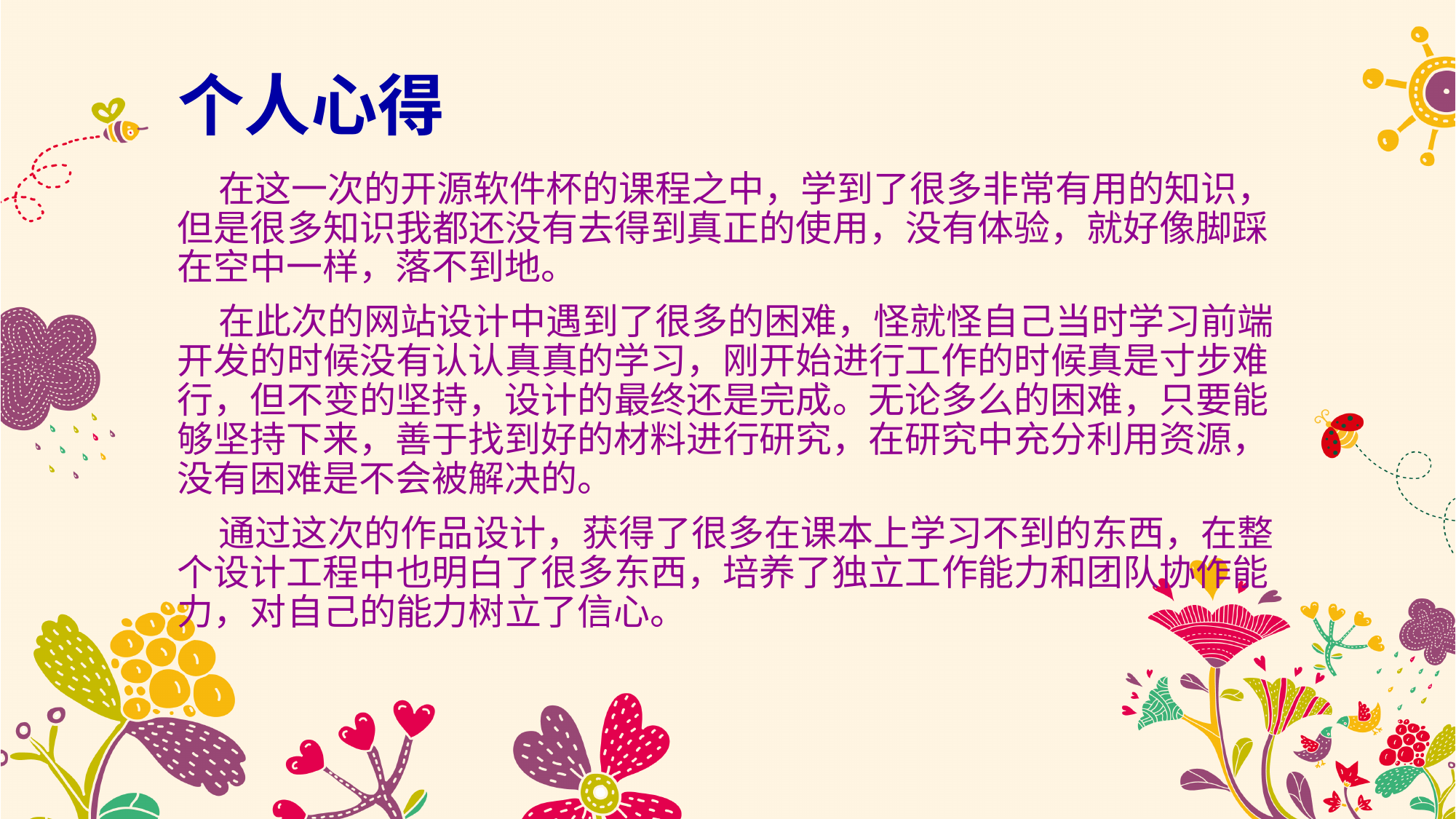

# 个人心得
    在这一次的开源软件杯的课程之中，学到了很多非常有用的知识，但是很多知识我都还没有去得到真正的使用，没有体验，就好像脚踩在空中一样，落不到地。
    在此次的网站设计中遇到了很多的困难，怪就怪自己当时学习前端开发的时候没有认认真真的学习，刚开始进行工作的时候真是寸步难行，但不变的坚持，设计的最终还是完成。无论多么的困难，只要能够坚持下来，善于找到好的材料进行研究，在研究中充分利用资源，没有困难是不会被解决的。
    通过这次的作品设计，获得了很多在课本上学习不到的东西，在整个设计工程中也明白了很多东西，培养了独立工作能力和团队协作能力，对自己的能力树立了信心。